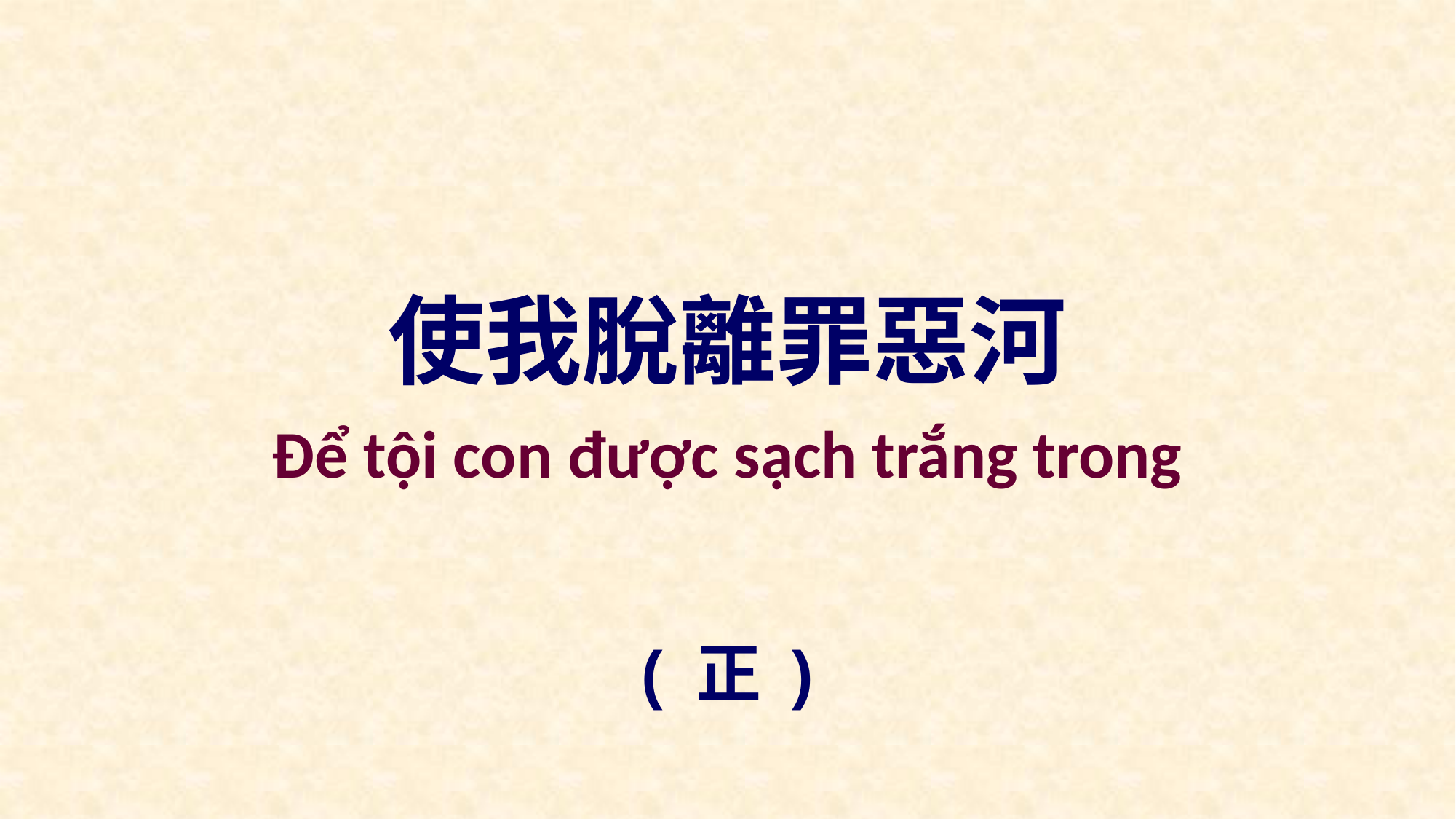

使我脫離罪惡河
Để tội con được sạch trắng trong
( 正 )